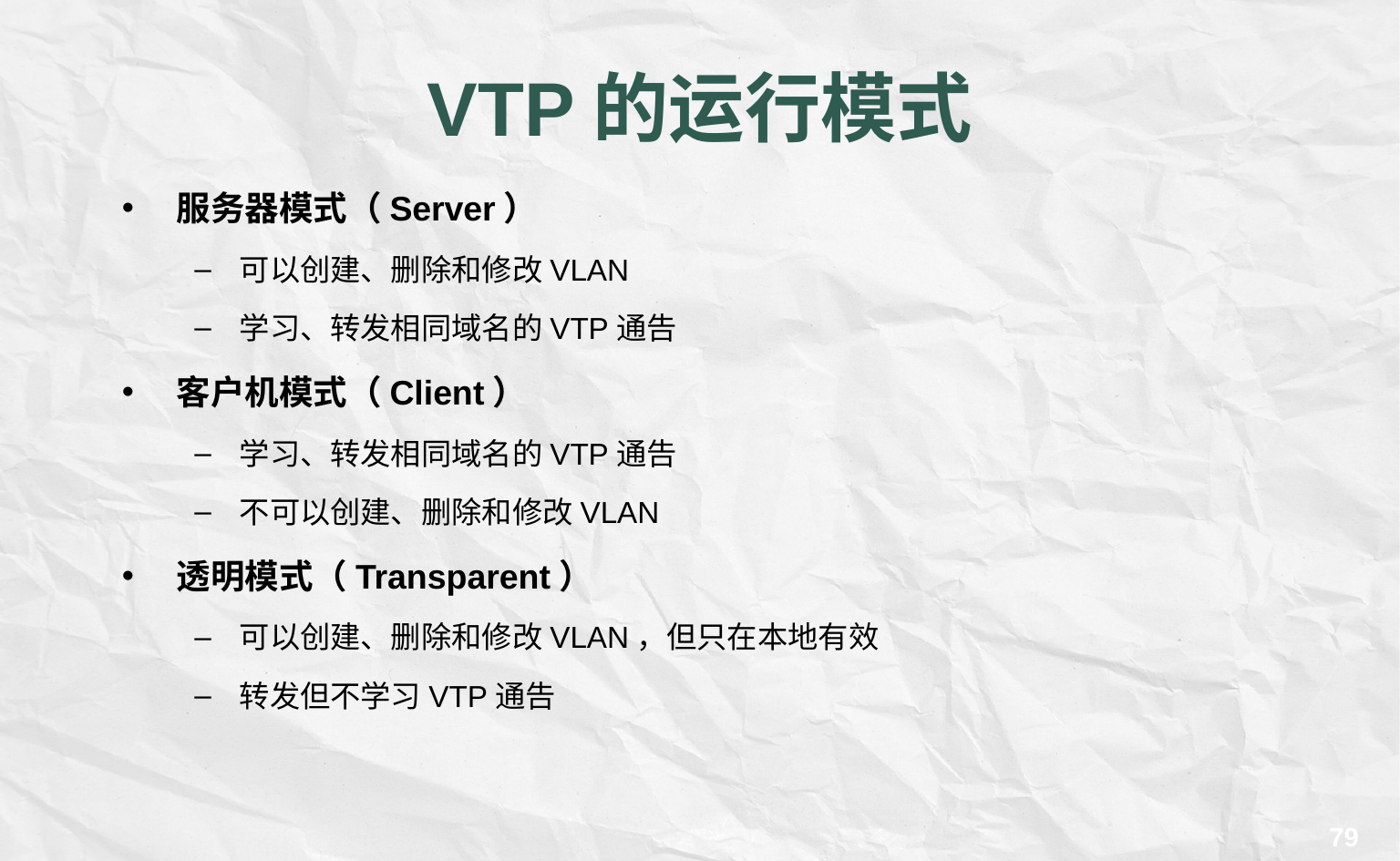

VTP的运行模式
服务器模式（Server）
可以创建、删除和修改VLAN
学习、转发相同域名的VTP通告
客户机模式（Client）
学习、转发相同域名的VTP通告
不可以创建、删除和修改VLAN
透明模式（Transparent）
可以创建、删除和修改VLAN，但只在本地有效
转发但不学习VTP通告

79
79